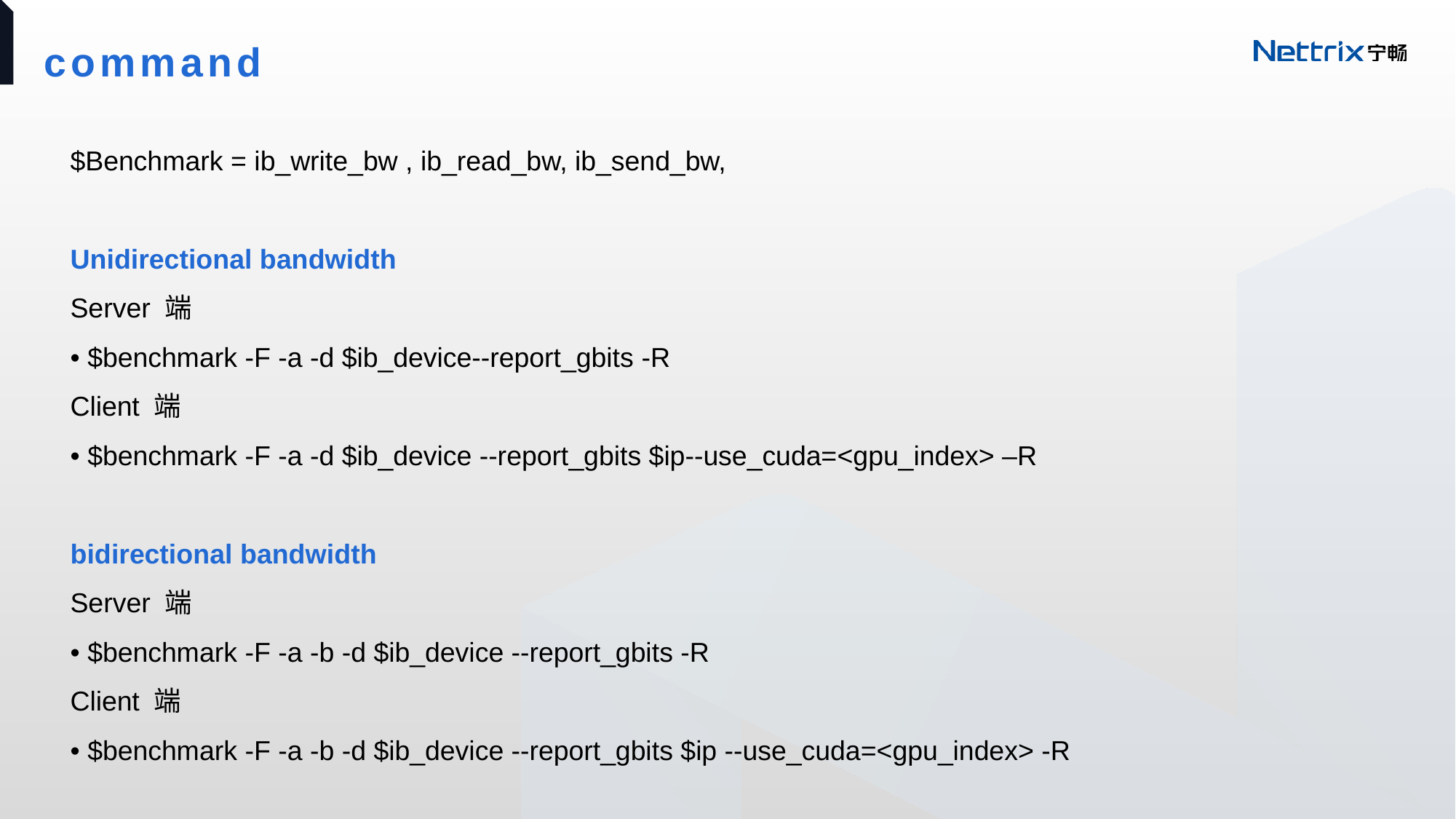

# command
$Benchmark = ib_write_bw , ib_read_bw, ib_send_bw,

Unidirectional bandwidth
Server 端
• $benchmark -F -a -d $ib_device--report_gbits -R
Client 端
• $benchmark -F -a -d $ib_device --report_gbits $ip--use_cuda=<gpu_index> –R

bidirectional bandwidth
Server 端
• $benchmark -F -a -b -d $ib_device --report_gbits -R
Client 端
• $benchmark -F -a -b -d $ib_device --report_gbits $ip --use_cuda=<gpu_index> -R